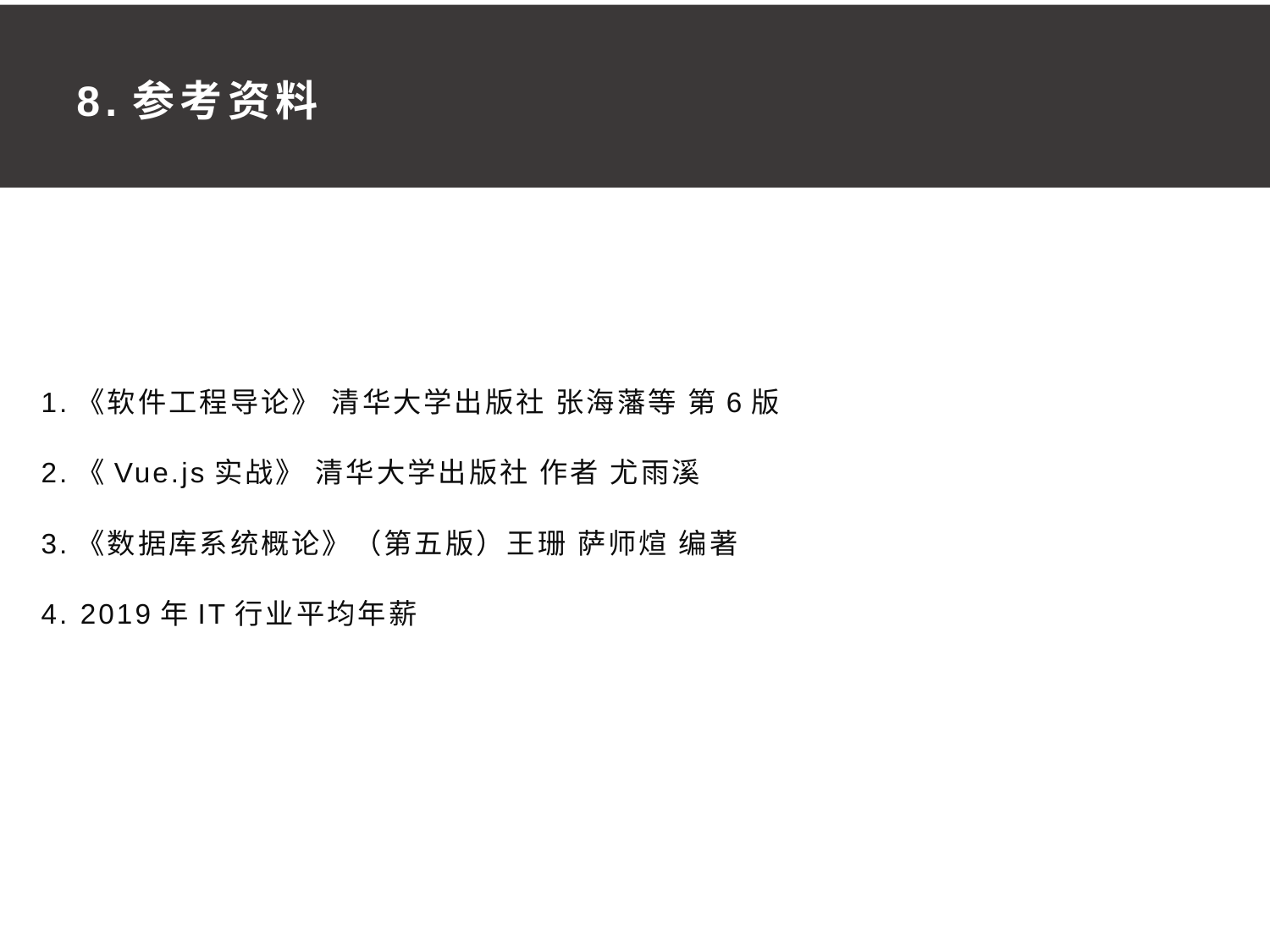

8.参考资料
1.《软件工程导论》 清华大学出版社 张海藩等 第6版
2.《Vue.js实战》 清华大学出版社 作者 尤雨溪
3.《数据库系统概论》（第五版）王珊 萨师煊 编著
4. 2019年IT行业平均年薪